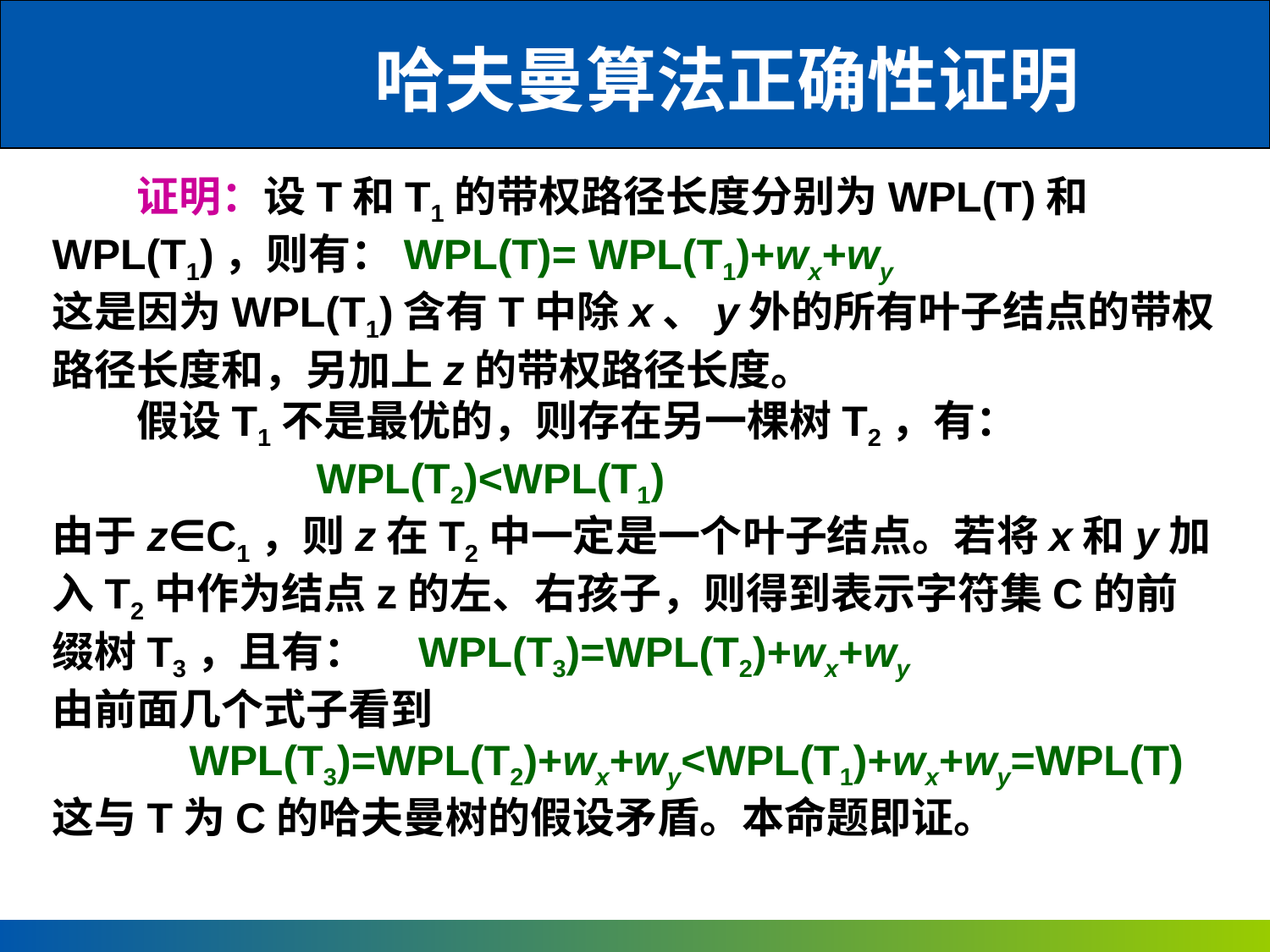

哈夫曼算法正确性证明
　　证明：设T和T1的带权路径长度分别为WPL(T)和WPL(T1)，则有：WPL(T)= WPL(T1)+wx+wy
这是因为WPL(T1)含有T中除x、y外的所有叶子结点的带权路径长度和，另加上z的带权路径长度。
　　假设T1不是最优的，则存在另一棵树T2，有：
　　　　　　WPL(T2)<WPL(T1)
由于z∈C1，则z在T2中一定是一个叶子结点。若将x和y加入T2中作为结点z的左、右孩子，则得到表示字符集C的前缀树T3，且有：　WPL(T3)=WPL(T2)+wx+wy
由前面几个式子看到
　　　WPL(T3)=WPL(T2)+wx+wy<WPL(T1)+wx+wy=WPL(T)
这与T为C的哈夫曼树的假设矛盾。本命题即证。